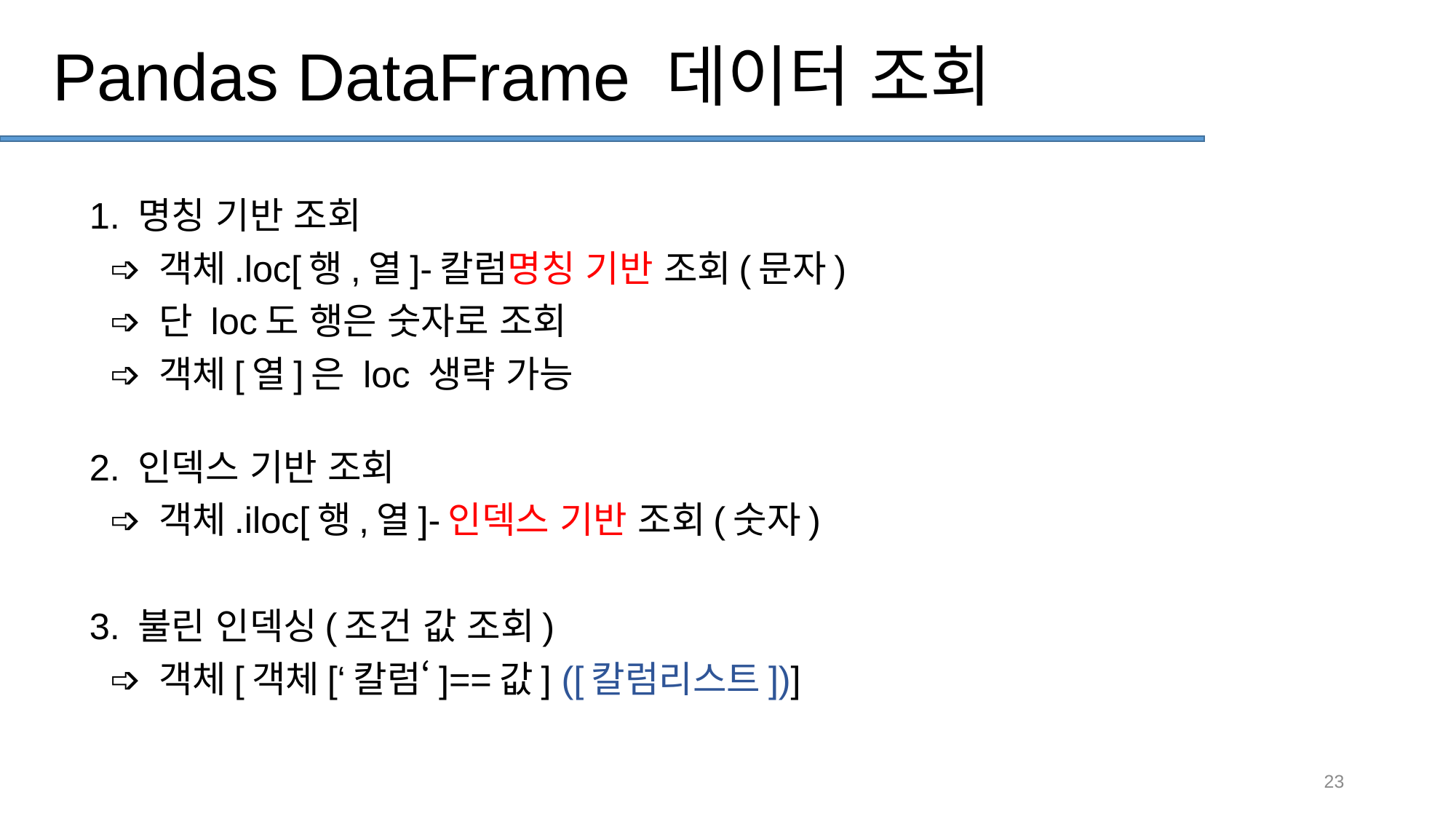

# Pandas DataFrame 데이터 조회

1. 명칭 기반 조회
  ➩ 객체.loc[행,열]-칼럼명칭 기반 조회(문자)
  ➩ 단 loc도 행은 숫자로 조회
  ➩ 객체[열]은 loc 생략 가능
2. 인덱스 기반 조회
  ➩ 객체.iloc[행,열]-인덱스 기반 조회(숫자)

3. 불린 인덱싱(조건 값 조회)
  ➩ 객체[객체[‘칼럼‘]==값] ([칼럼리스트])]
23